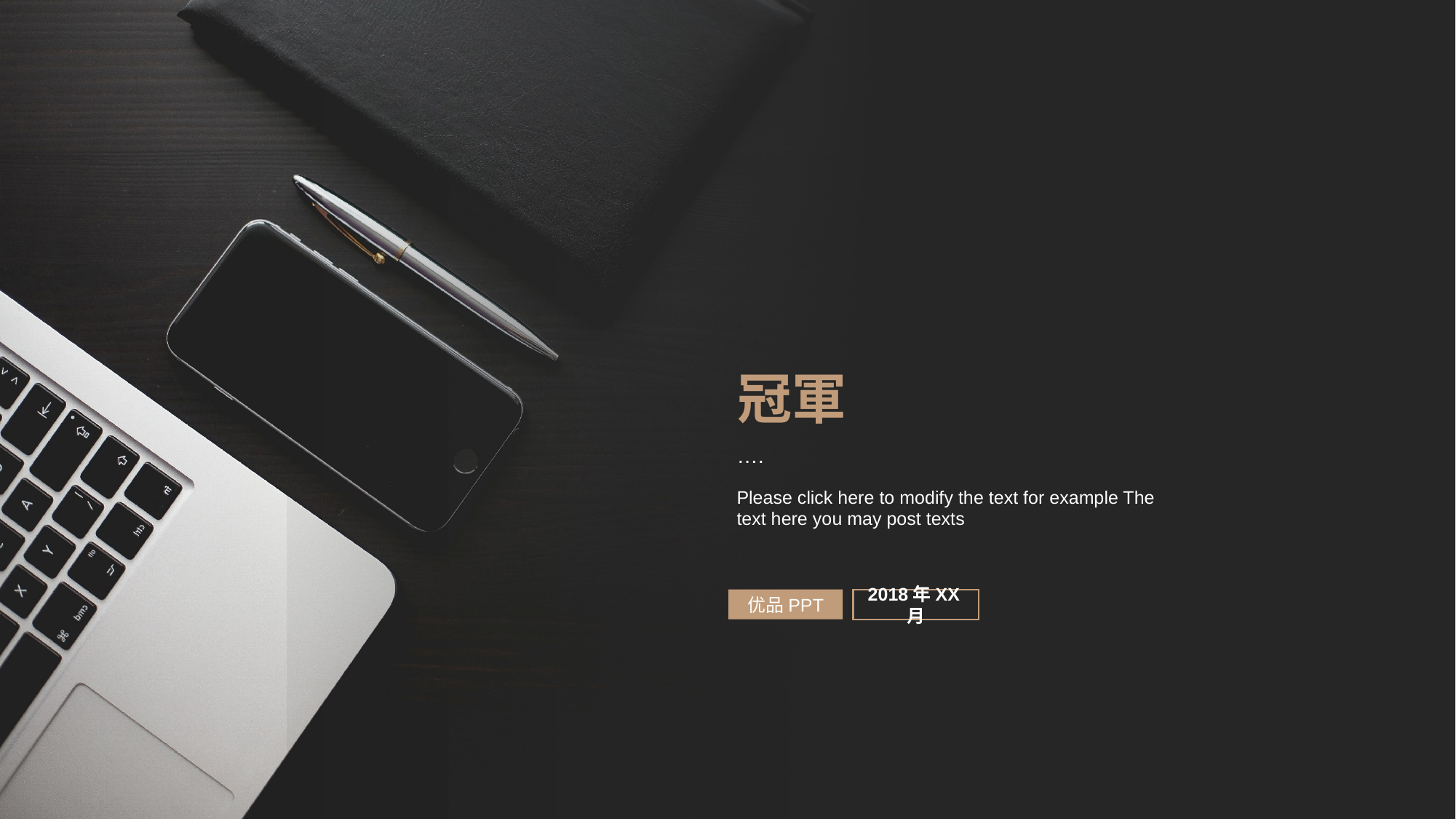

冠軍
….
Please click here to modify the text for example The text here you may post texts
优品PPT
2018年XX月